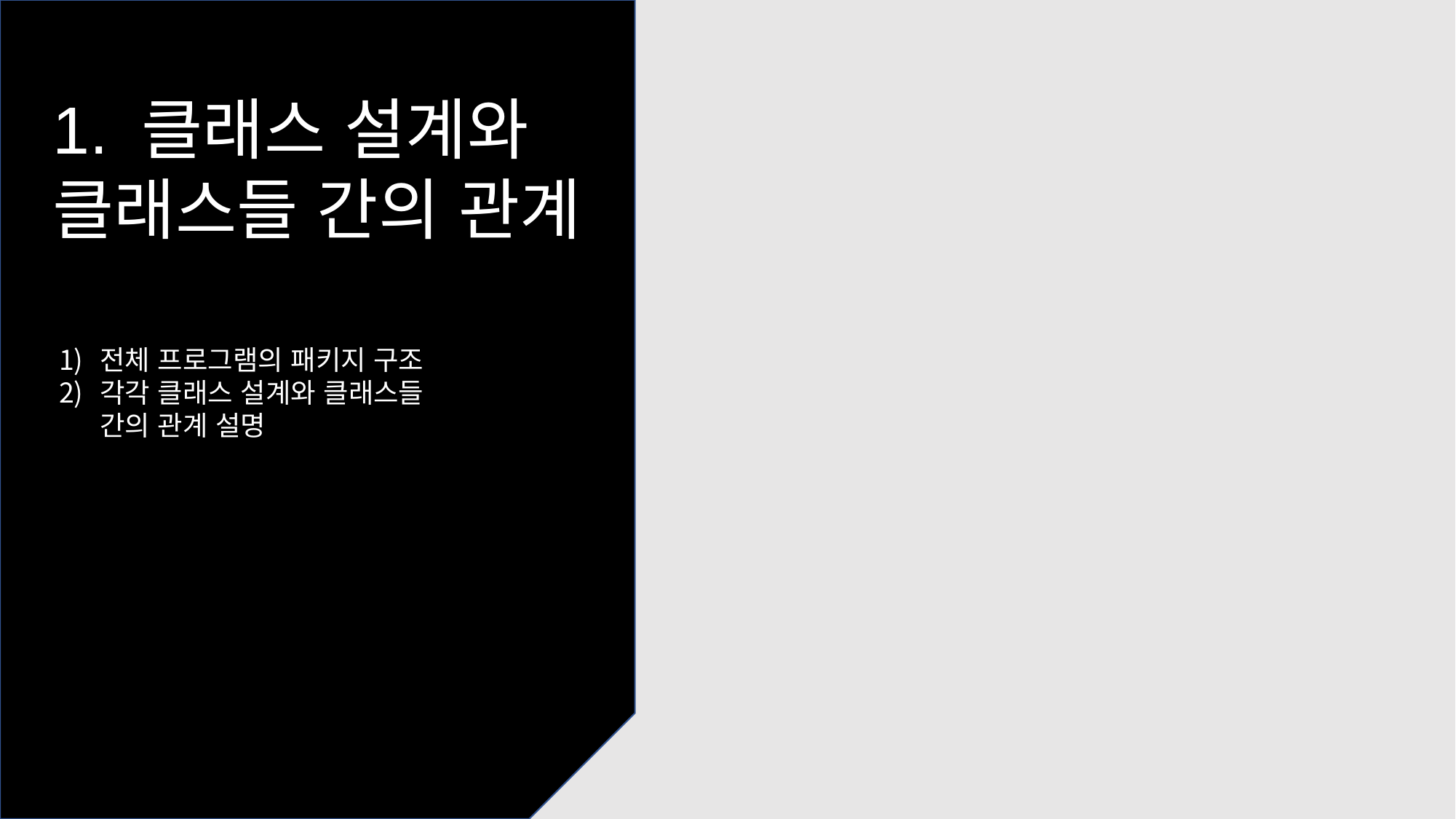

클래스 설계와
클래스들 간의 관계

전체 프로그램의 패키지 구조
각각 클래스 설계와 클래스들 간의 관계 설명